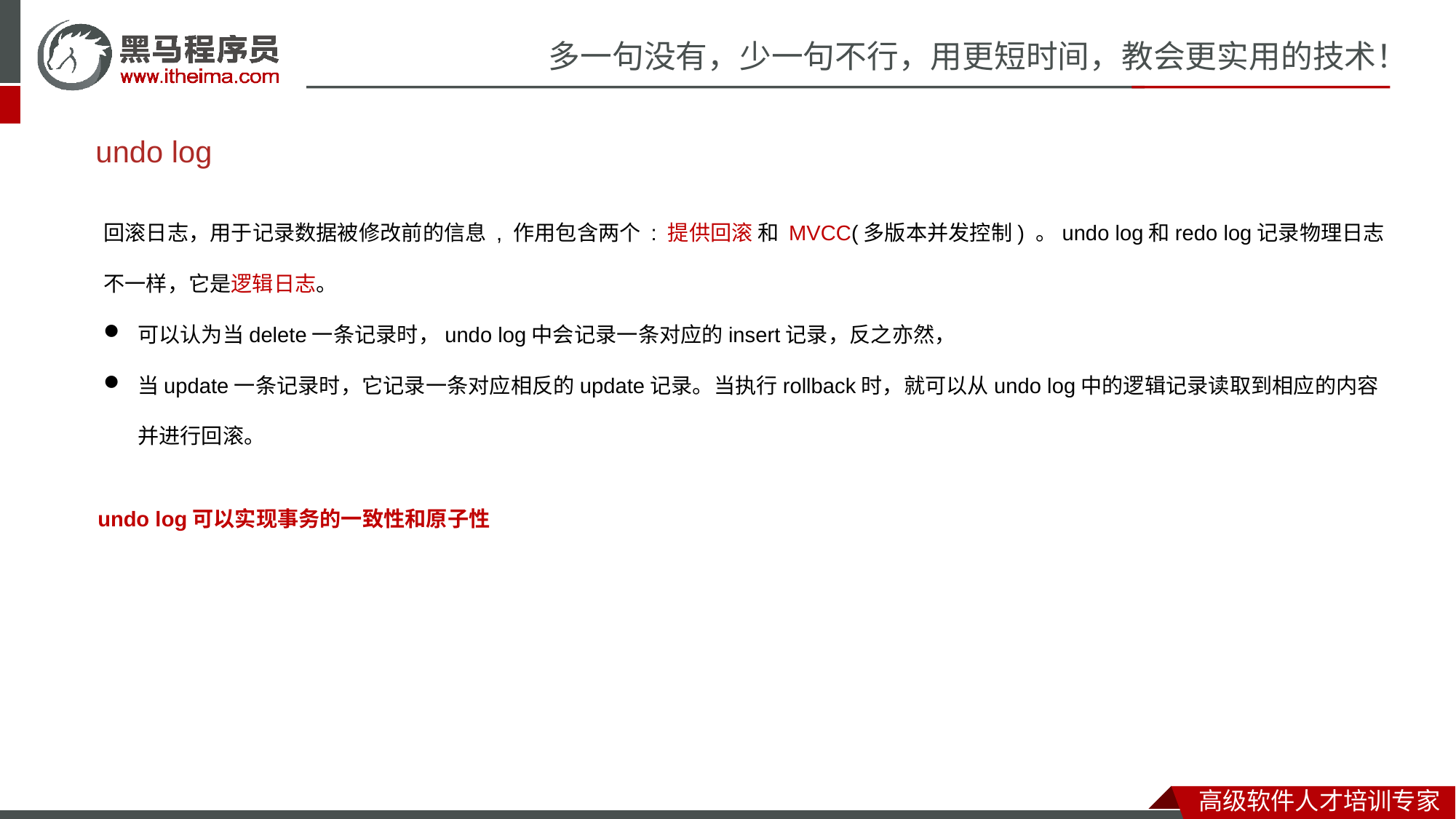

# undo log
回滚日志，用于记录数据被修改前的信息 , 作用包含两个 : 提供回滚 和 MVCC(多版本并发控制) 。undo log和redo log记录物理日志不一样，它是逻辑日志。
可以认为当delete一条记录时，undo log中会记录一条对应的insert记录，反之亦然，
当update一条记录时，它记录一条对应相反的update记录。当执行rollback时，就可以从undo log中的逻辑记录读取到相应的内容并进行回滚。
undo log可以实现事务的一致性和原子性